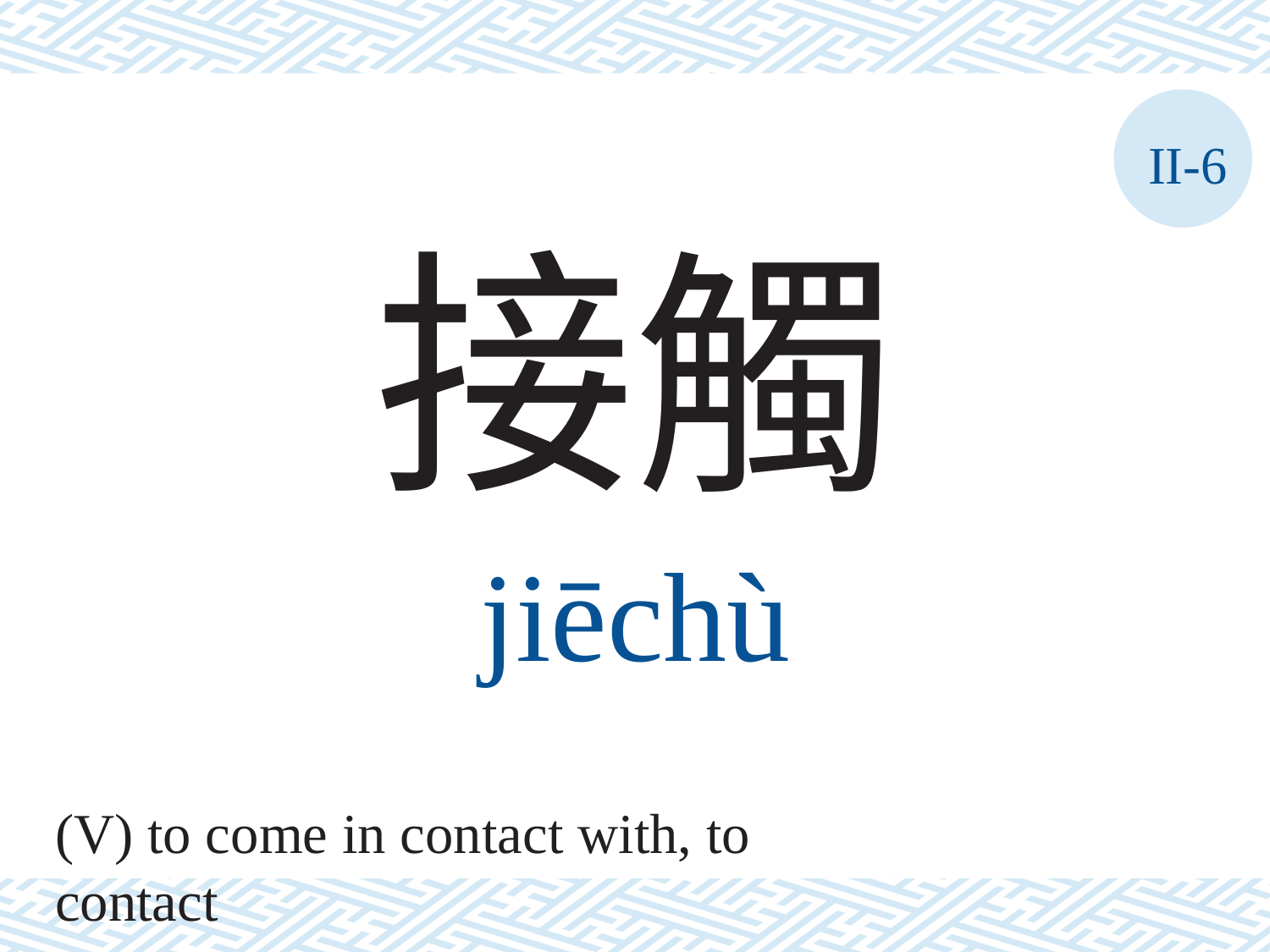

II-6
接觸
jiēchù
(V) to come in contact with, to contact